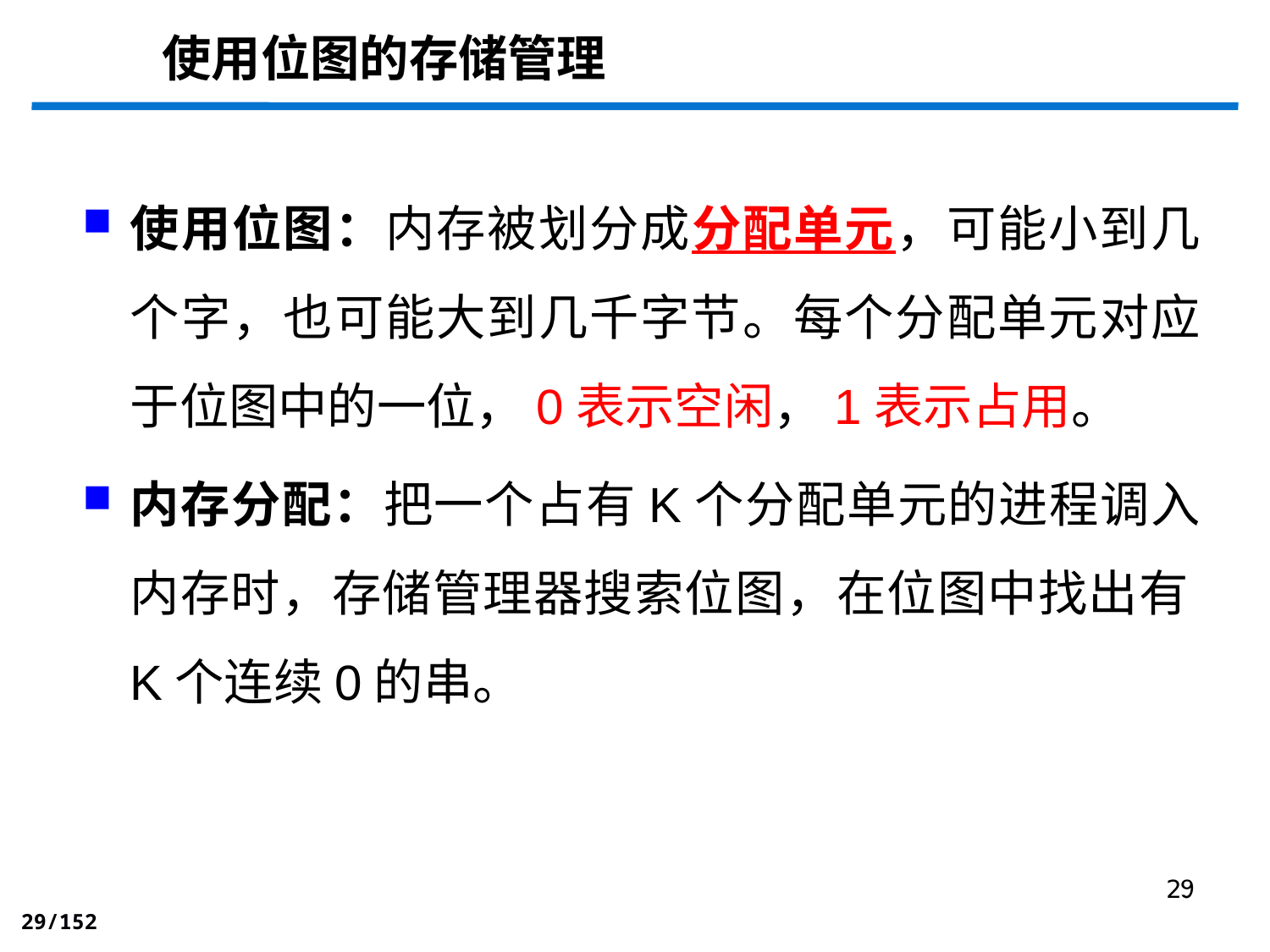

# 使用位图的存储管理
使用位图：内存被划分成分配单元，可能小到几个字，也可能大到几千字节。每个分配单元对应于位图中的一位，0表示空闲，1表示占用。
内存分配：把一个占有K个分配单元的进程调入内存时，存储管理器搜索位图，在位图中找出有K个连续0的串。
29